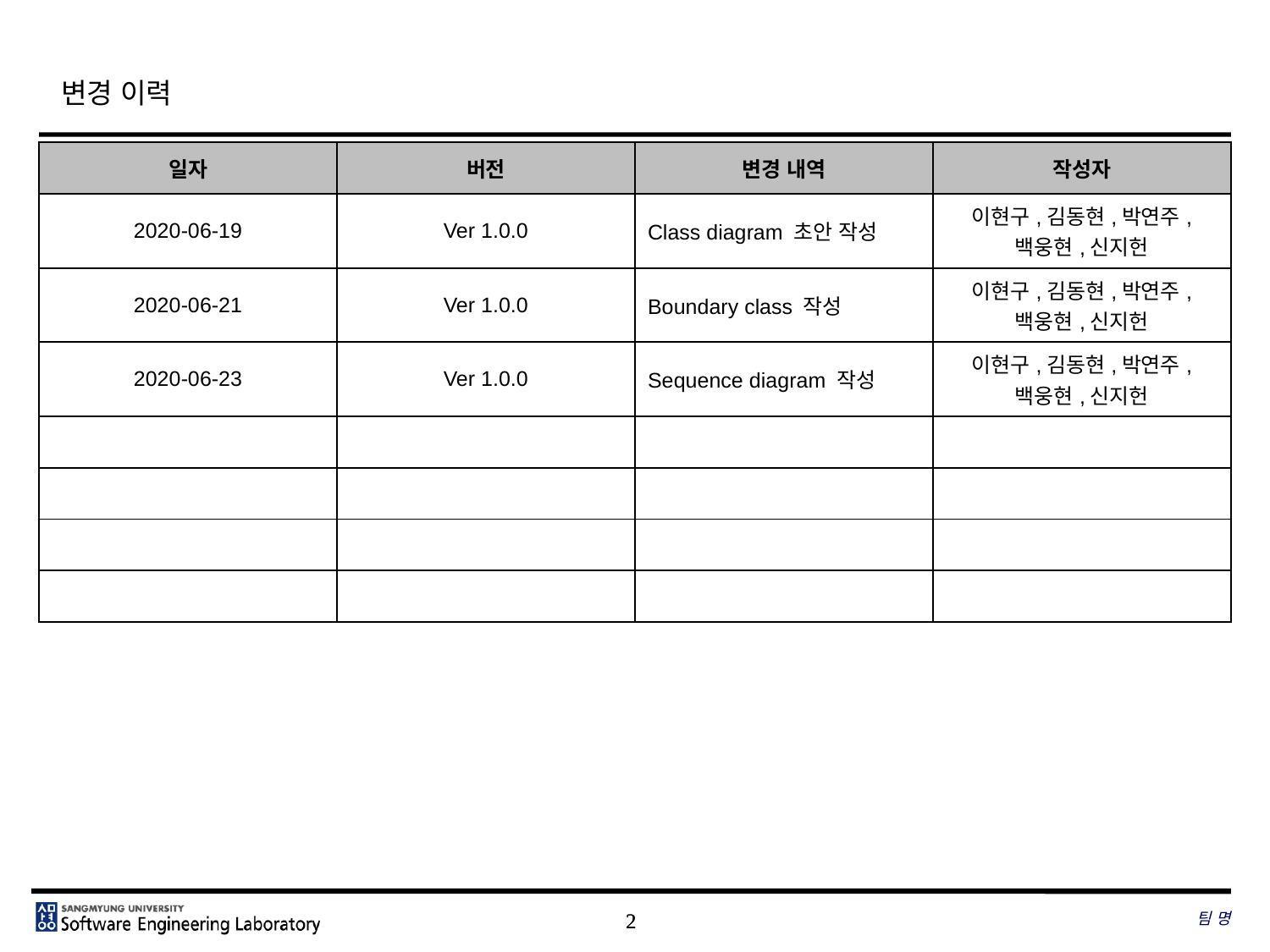

# 변경 이력
| 일자 | 버전 | 변경 내역 | 작성자 |
| --- | --- | --- | --- |
| 2020-06-19 | Ver 1.0.0 | Class diagram 초안 작성 | 이현구,김동현,박연주, 백웅현,신지헌 |
| 2020-06-21 | Ver 1.0.0 | Boundary class 작성 | 이현구,김동현,박연주, 백웅현,신지헌 |
| 2020-06-23 | Ver 1.0.0 | Sequence diagram 작성 | 이현구,김동현,박연주, 백웅현,신지헌 |
|  |  |  |  |
|  |  |  |  |
|  |  |  |  |
|  |  |  |  |
팀 명